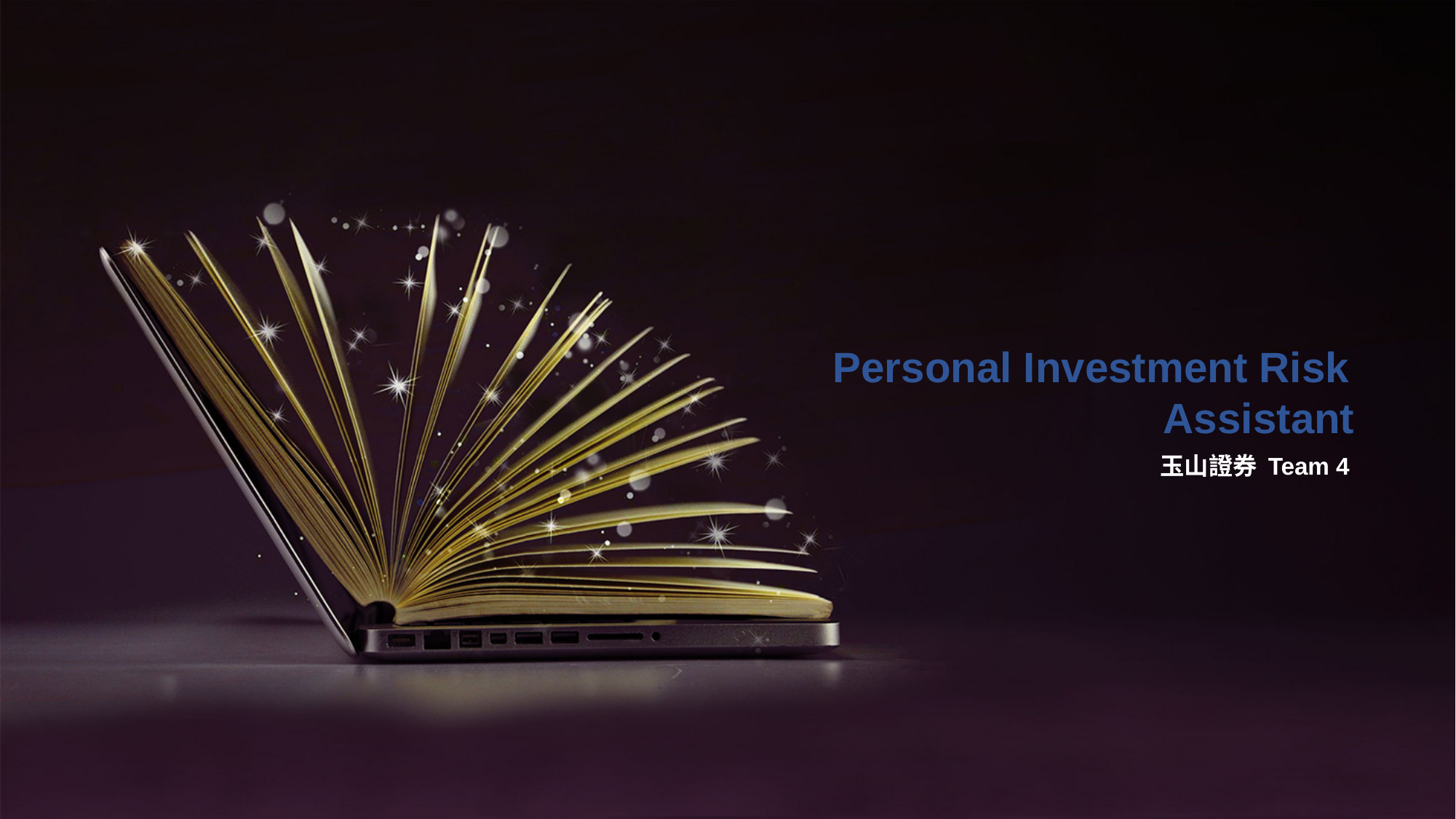

Personal Investment Risk
Assistant
玉山證券 Team 4